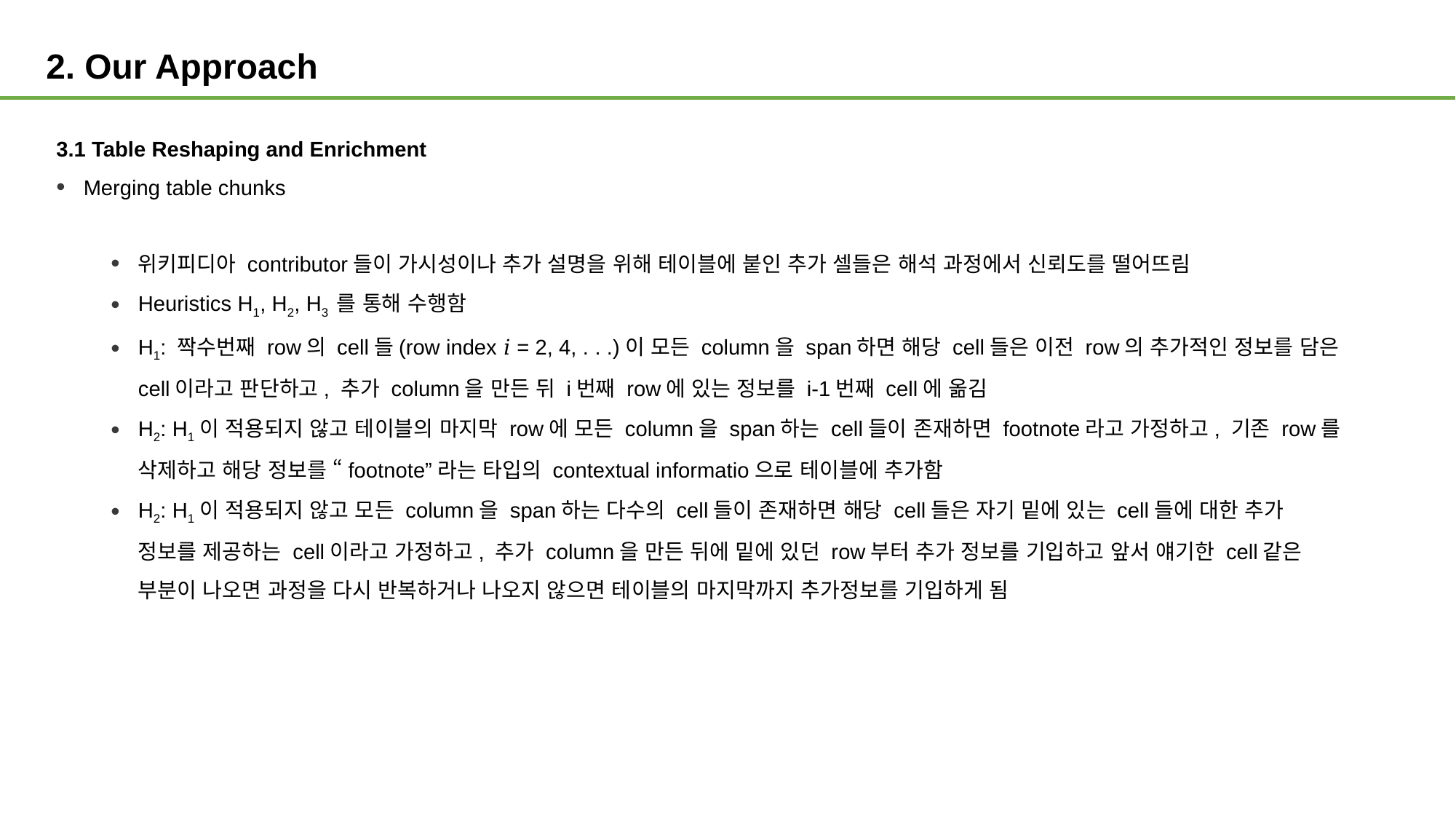

# 2. Our Approach
3.1 Table Reshaping and Enrichment
Merging table chunks

위키피디아 contributor들이 가시성이나 추가 설명을 위해 테이블에 붙인 추가 셀들은 해석 과정에서 신뢰도를 떨어뜨림
Heuristics H1, H2, H3 를 통해 수행함
H1: 짝수번째 row의 cell들(row index 𝑖 = 2, 4, . . .)이 모든 column을 span하면 해당 cell들은 이전 row의 추가적인 정보를 담은 cell이라고 판단하고, 추가 column을 만든 뒤 i번째 row에 있는 정보를 i-1번째 cell에 옮김
H2: H1이 적용되지 않고 테이블의 마지막 row에 모든 column을 span하는 cell들이 존재하면 footnote라고 가정하고, 기존 row를 삭제하고 해당 정보를 “footnote”라는 타입의 contextual informatio으로 테이블에 추가함
H2: H1이 적용되지 않고 모든 column을 span하는 다수의 cell들이 존재하면 해당 cell들은 자기 밑에 있는 cell들에 대한 추가 정보를 제공하는 cell이라고 가정하고, 추가 column을 만든 뒤에 밑에 있던 row부터 추가 정보를 기입하고 앞서 얘기한 cell같은 부분이 나오면 과정을 다시 반복하거나 나오지 않으면 테이블의 마지막까지 추가정보를 기입하게 됨